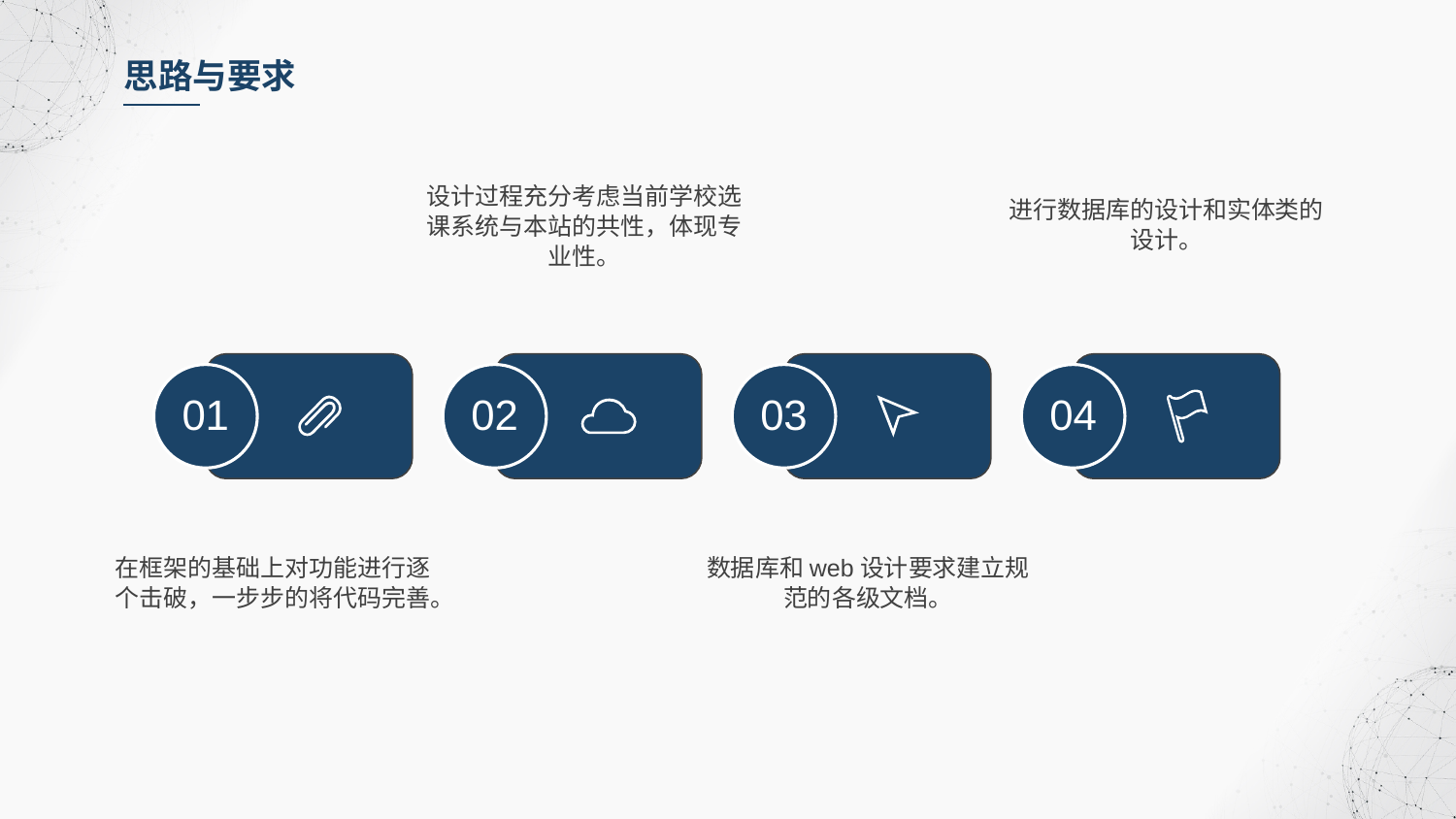

思路与要求
设计过程充分考虑当前学校选课系统与本站的共性，体现专业性。
进行数据库的设计和实体类的设计。

01

02

03

04

在框架的基础上对功能进行逐个击破，一步步的将代码完善。
数据库和web设计要求建立规范的各级文档。